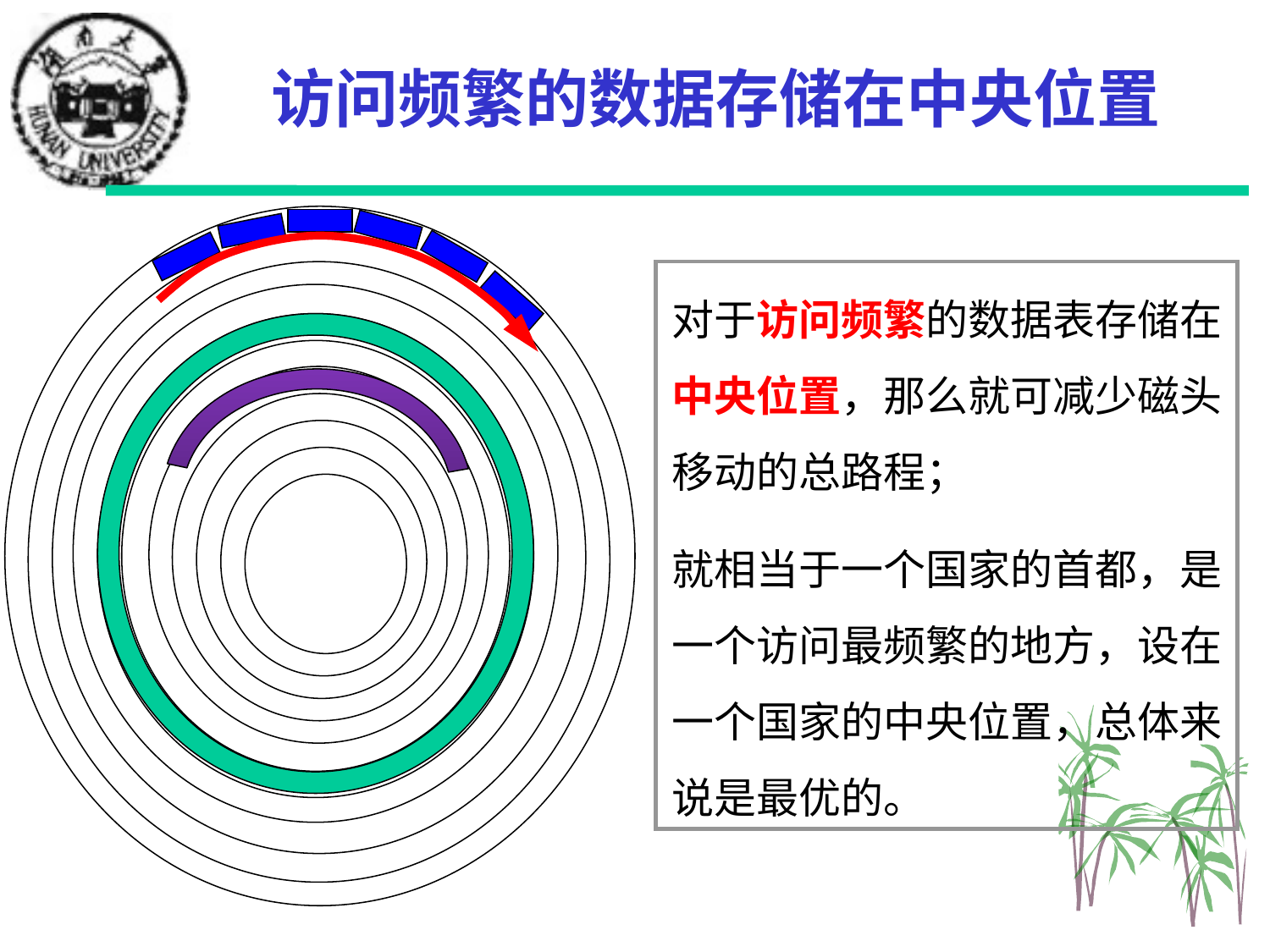

# 访问频繁的数据存储在中央位置

对于访问频繁的数据表存储在中央位置，那么就可减少磁头移动的总路程；
就相当于一个国家的首都，是一个访问最频繁的地方，设在一个国家的中央位置，总体来说是最优的。